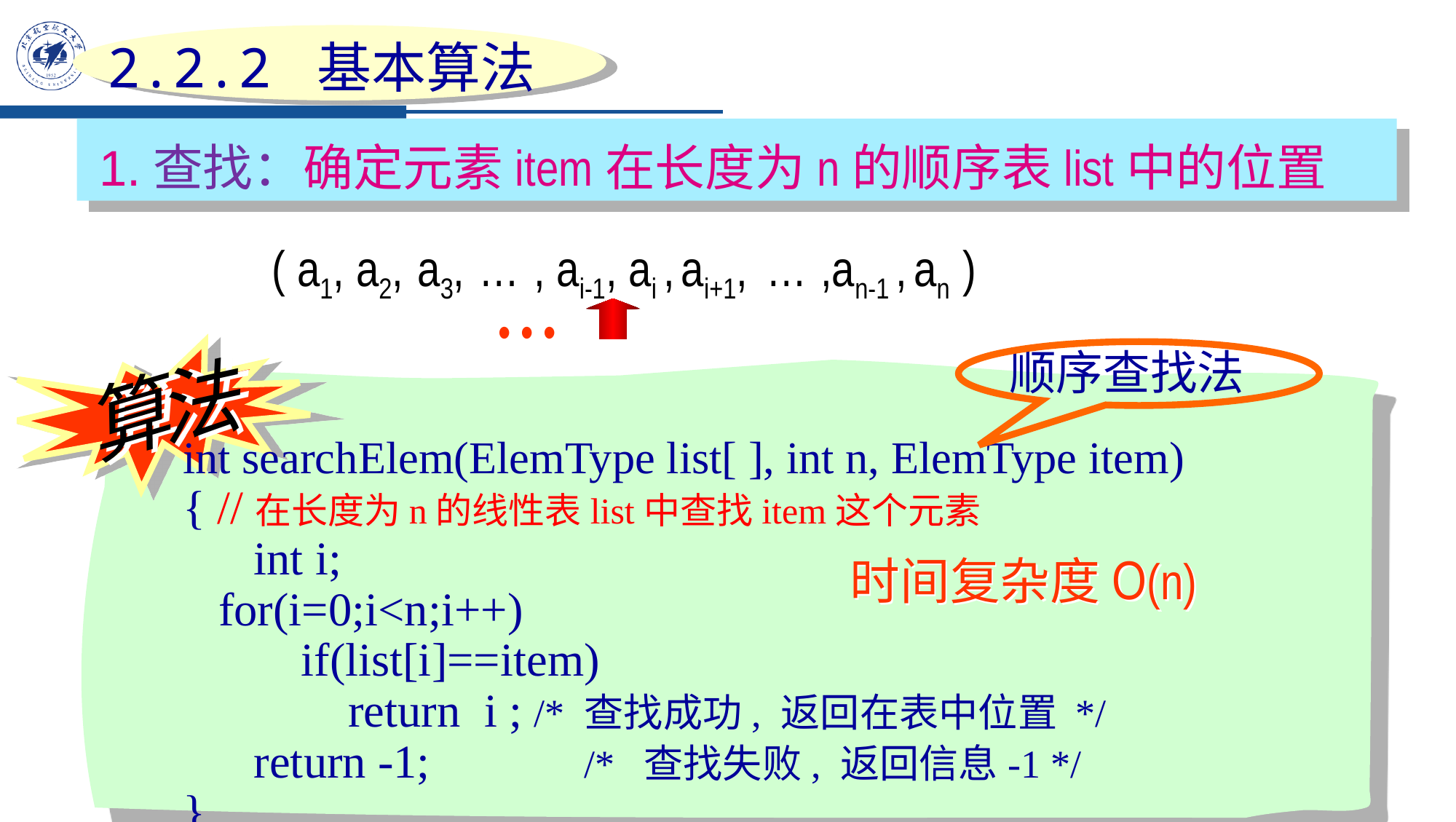

2.2.2 基本算法

 1.查找：确定元素item在长度为n的顺序表list中的位置
 ( a1, a2, a3, … , ai-1, ai , ai+1,  … ,an-1 , an  )
• • •

顺序查找法

法

算
int searchElem(ElemType list[ ], int n, ElemType item)
{ //在长度为n的线性表list中查找item这个元素
      int i;
   for(i=0;i<n;i++)
          if(list[i]==item)
              return  i ; /* 查找成功, 返回在表中位置 */
      return -1;             /*  查找失败, 返回信息-1 */
}
时间复杂度O(n)